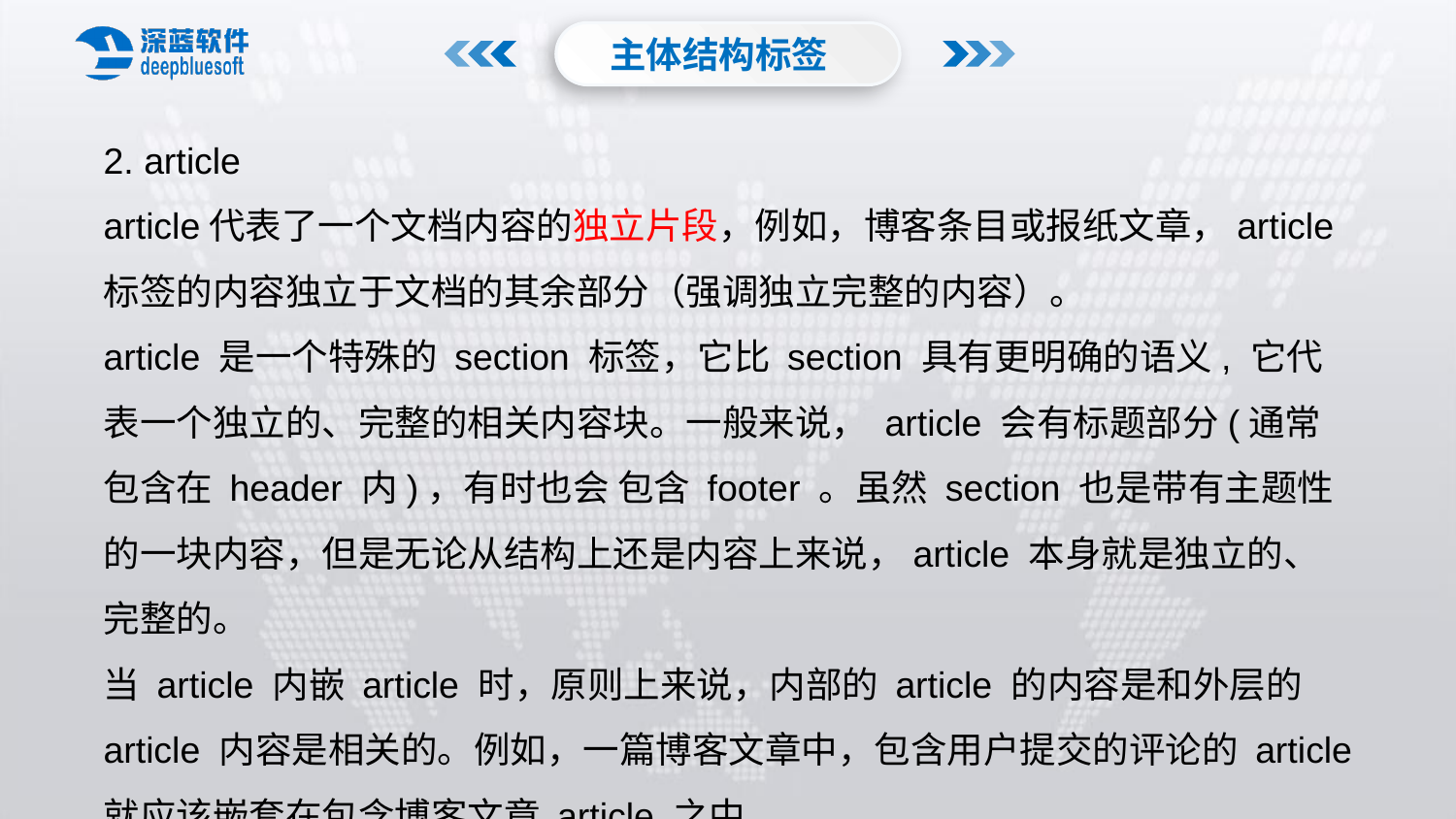

主体结构标签

2. article
article代表了一个文档内容的独立片段，例如，博客条目或报纸文章，article标签的内容独立于文档的其余部分（强调独立完整的内容）。
article 是一个特殊的 section 标签，它比 section 具有更明确的语义, 它代表一个独立的、完整的相关内容块。一般来说， article 会有标题部分(通常包含在 header 内)，有时也会 包含 footer 。虽然 section 也是带有主题性的一块内容，但是无论从结构上还是内容上来说，article 本身就是独立的、完整的。
当 article 内嵌 article 时，原则上来说，内部的 article 的内容是和外层的 article 内容是相关的。例如，一篇博客文章中，包含用户提交的评论的 article 就应该嵌套在包含博客文章 article 之中。